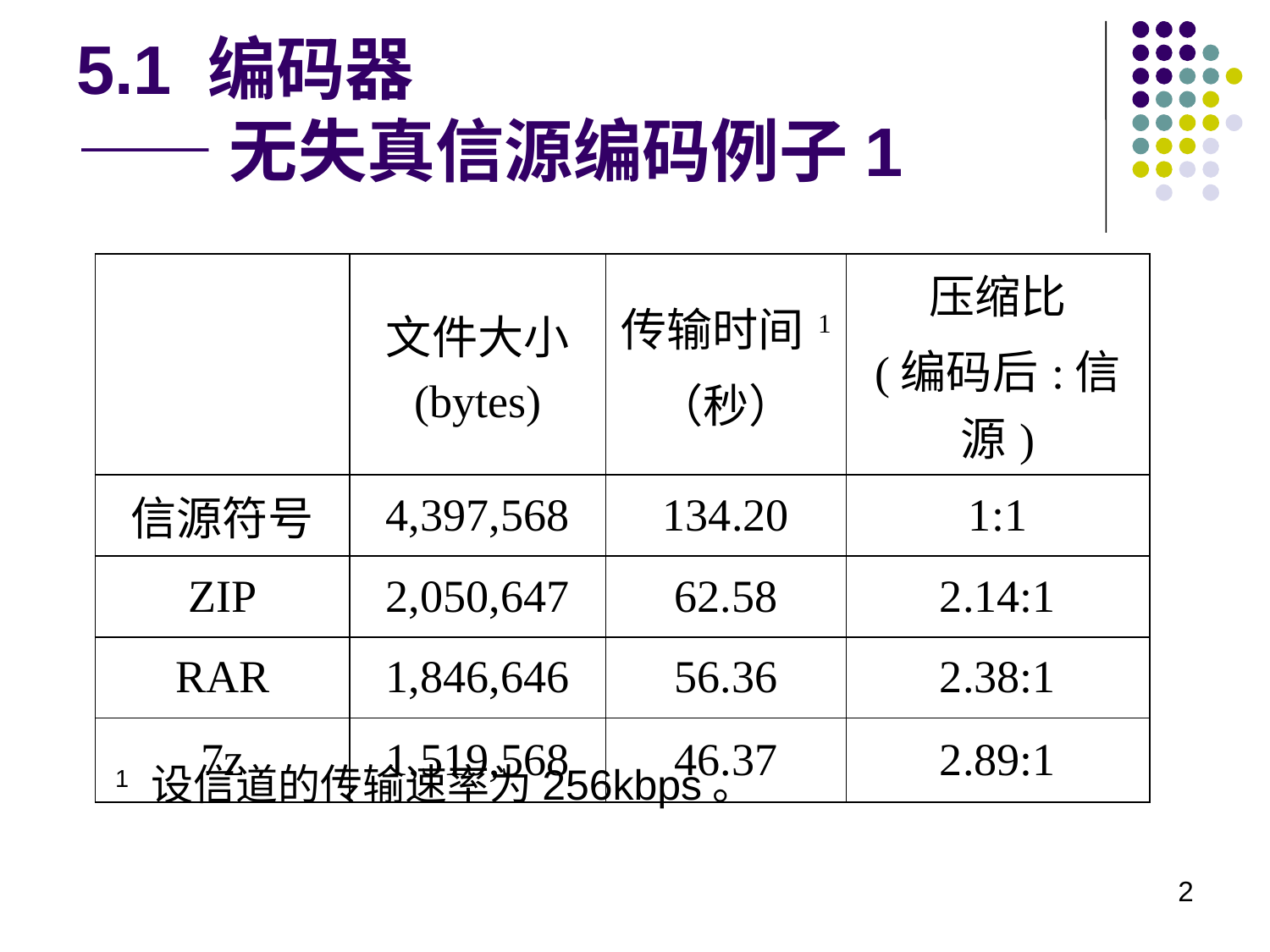

# 5.1 编码器 —— 无失真信源编码例子1
|  | 文件大小 (bytes) | 传输时间1 （秒） | 压缩比 (编码后:信源) |
| --- | --- | --- | --- |
| 信源符号 | 4,397,568 | 134.20 | 1:1 |
| ZIP | 2,050,647 | 62.58 | 2.14:1 |
| RAR | 1,846,646 | 56.36 | 2.38:1 |
| 7z | 1,519,568 | 46.37 | 2.89:1 |
1 设信道的传输速率为256kbps。
2